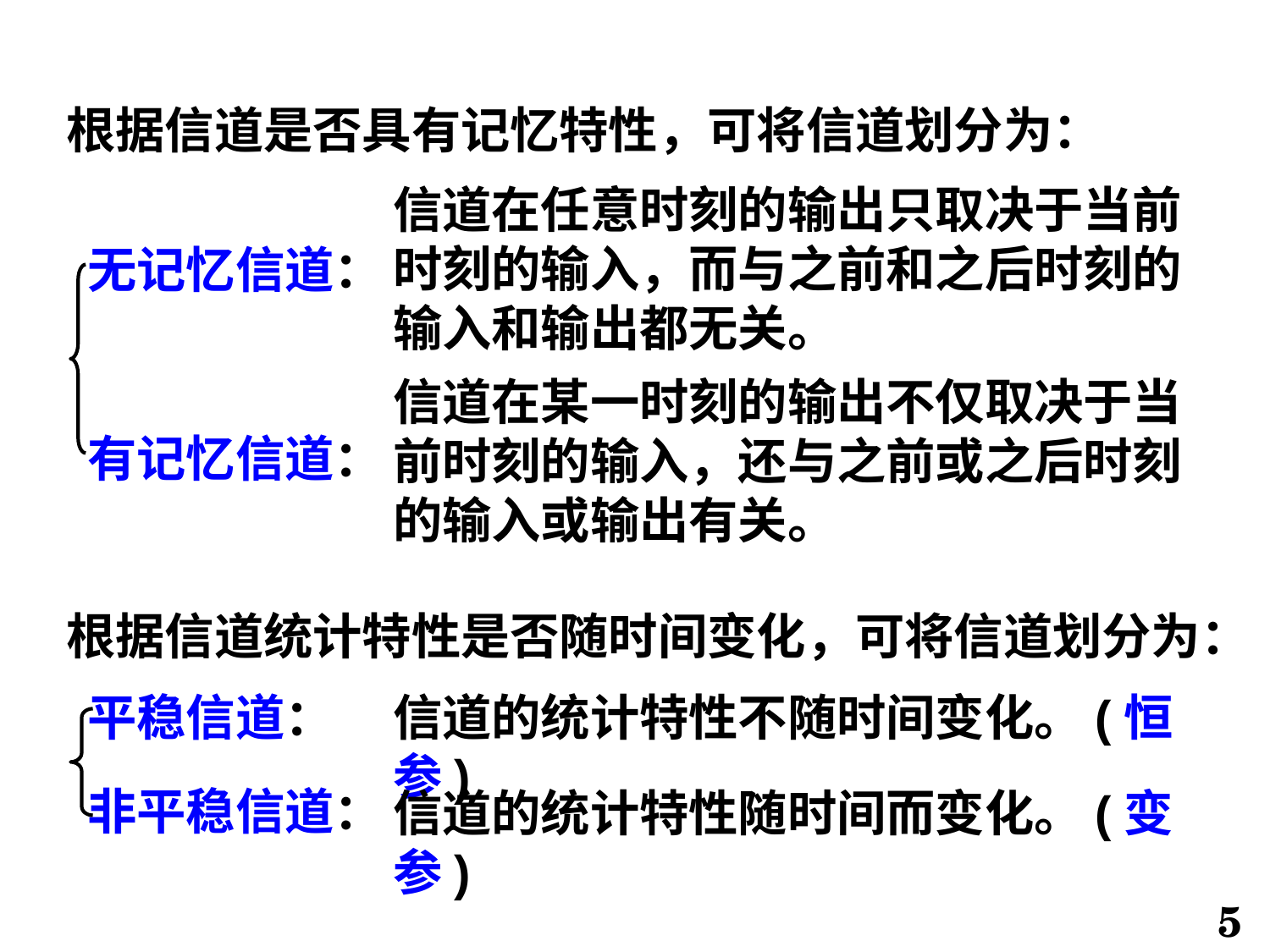

根据信道是否具有记忆特性，可将信道划分为：
信道在任意时刻的输出只取决于当前
时刻的输入，而与之前和之后时刻的
输入和输出都无关。
无记忆信道：

有记忆信道：
信道在某一时刻的输出不仅取决于当
前时刻的输入，还与之前或之后时刻
的输入或输出有关。
根据信道统计特性是否随时间变化，可将信道划分为：
信道的统计特性不随时间变化。(恒参)
信道的统计特性随时间而变化。(变参)
平稳信道：

非平稳信道：
5